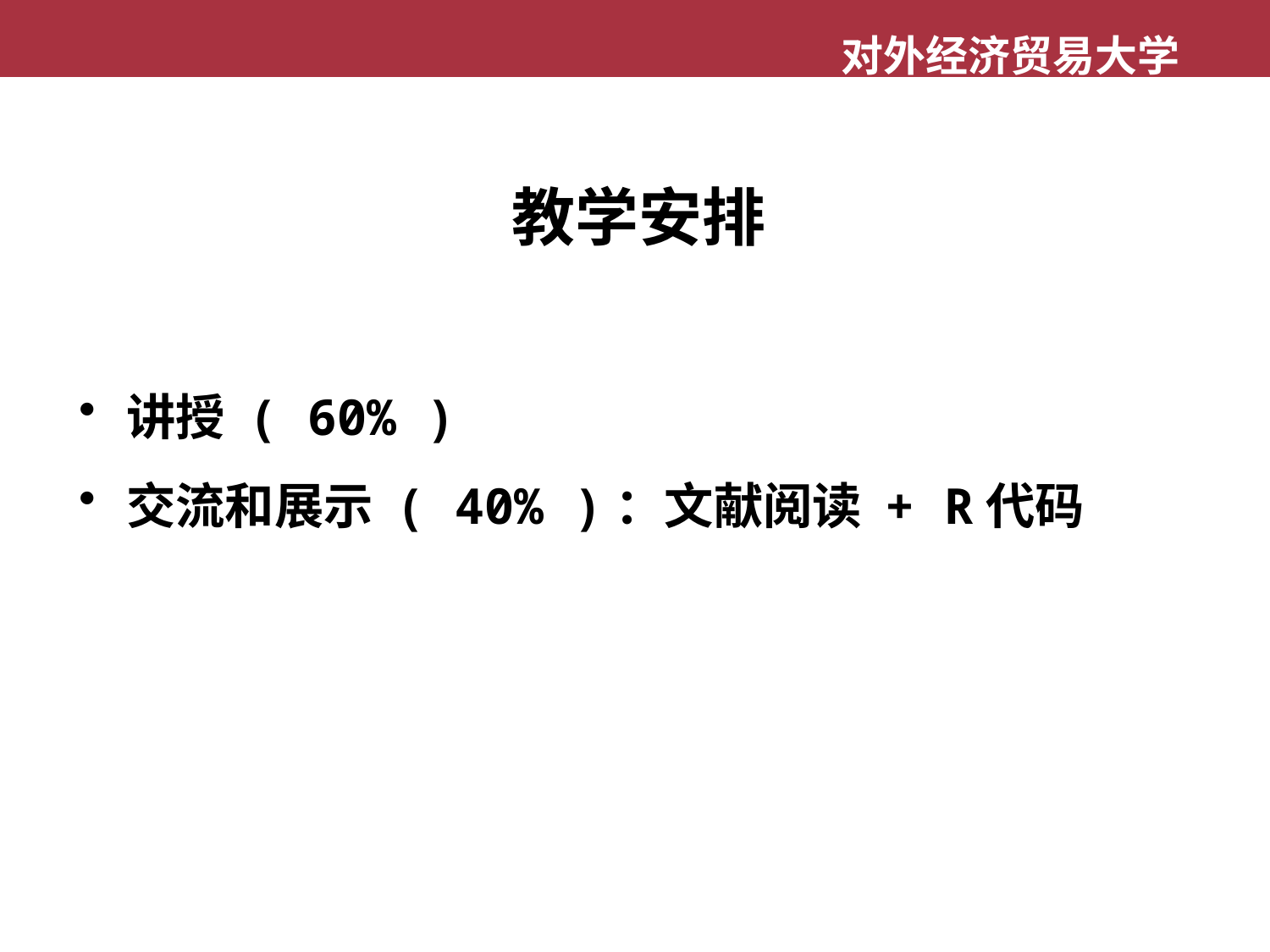

# 教学安排
讲授 ( 60% )
交流和展示 ( 40% )：文献阅读 + R代码